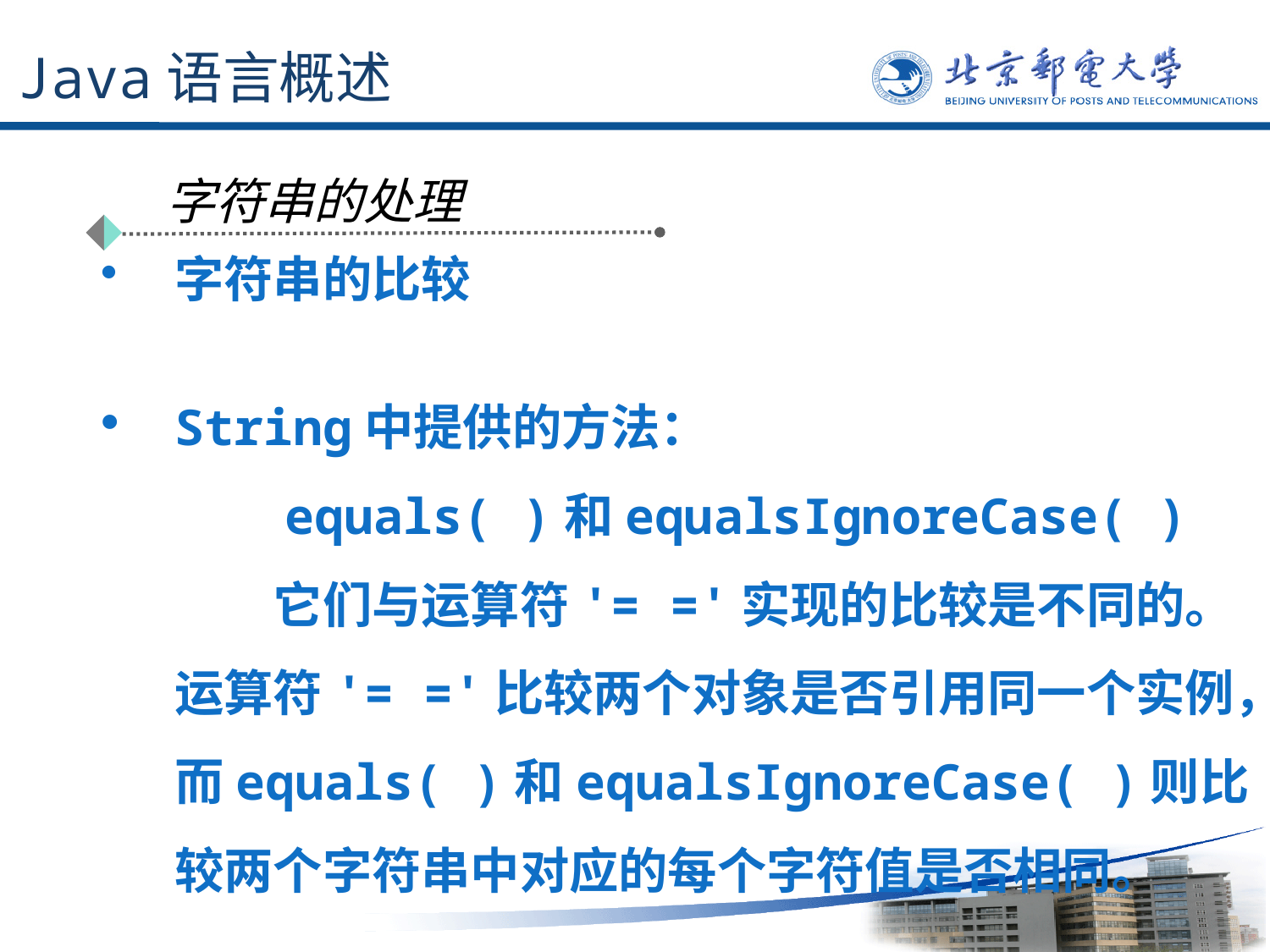

# Java语言概述

字符串的处理

字符串的比较

String中提供的方法：
　　equals( )和equalsIgnoreCase( )
　　它们与运算符'= ='实现的比较是不同的。运算符'= ='比较两个对象是否引用同一个实例，而equals( )和equalsIgnoreCase( )则比较两个字符串中对应的每个字符值是否相同。